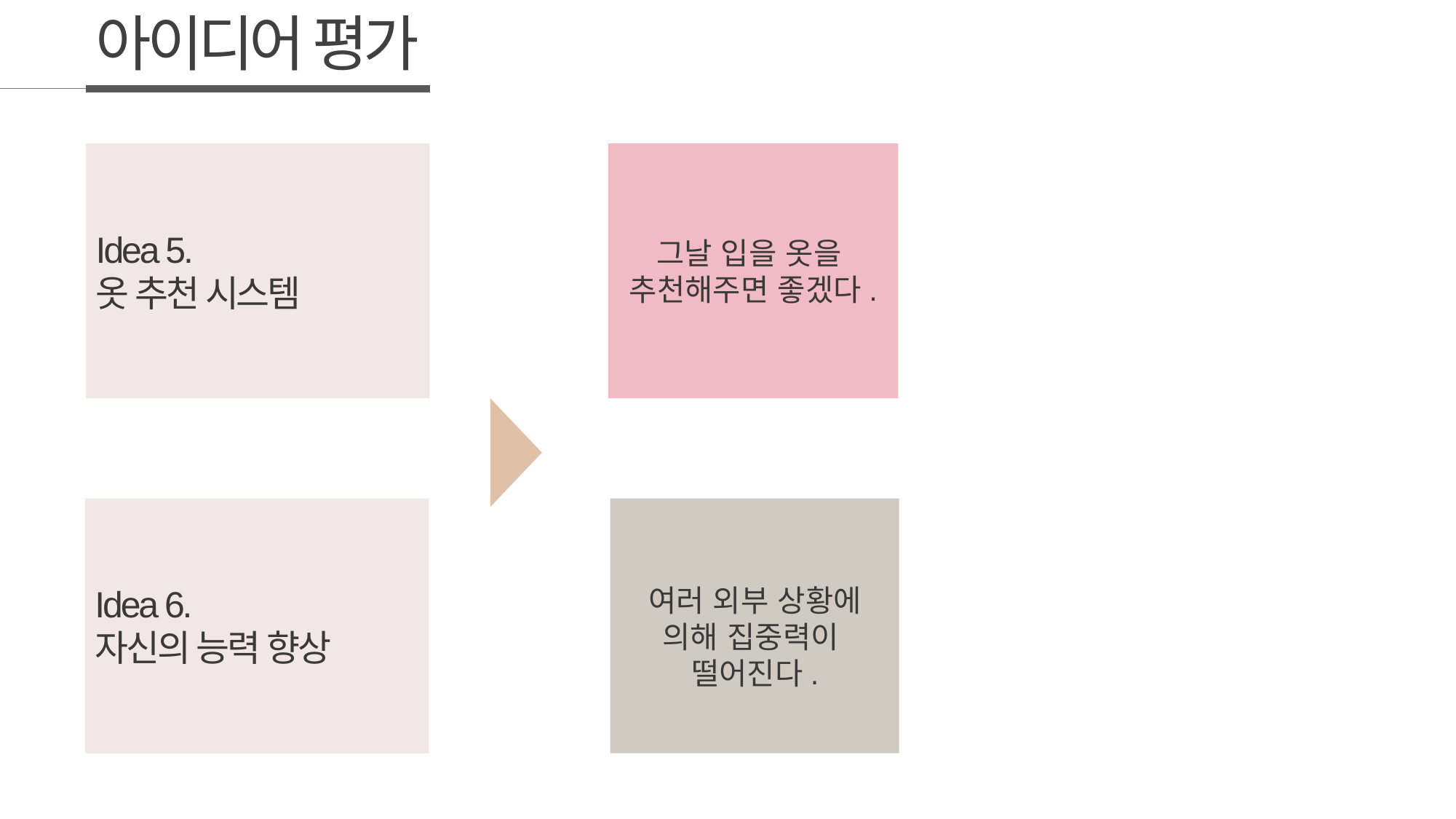

아이디어 평가

Idea 5.
옷 추천 시스템
그날 입을 옷을
추천해주면 좋겠다.

Idea 6.
자신의 능력 향상
여러 외부 상황에 의해 집중력이
떨어진다.